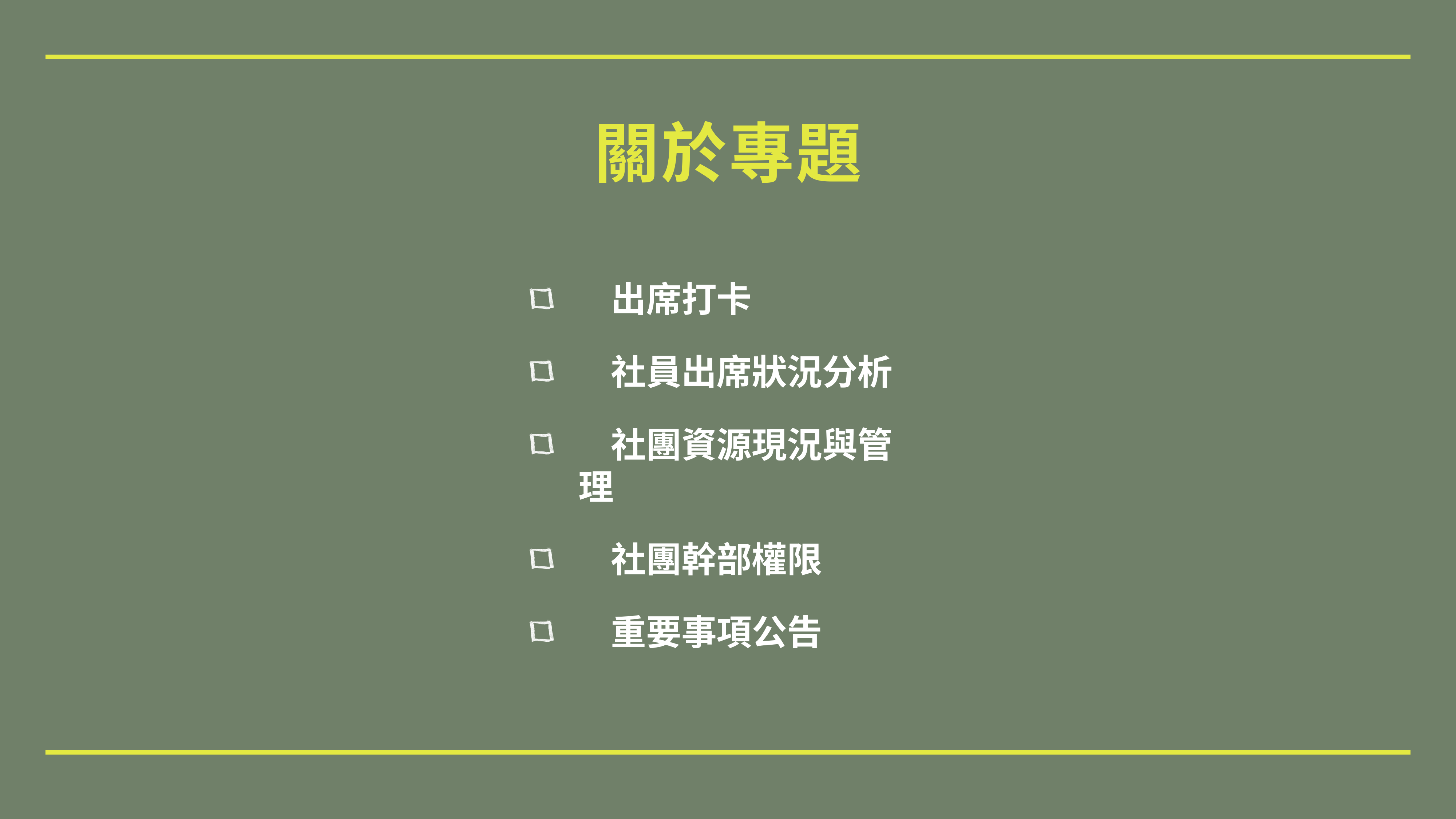

# 關於專題
   出席打卡
   社員出席狀況分析
   社團資源現況與管理
   社團幹部權限
   重要事項公告